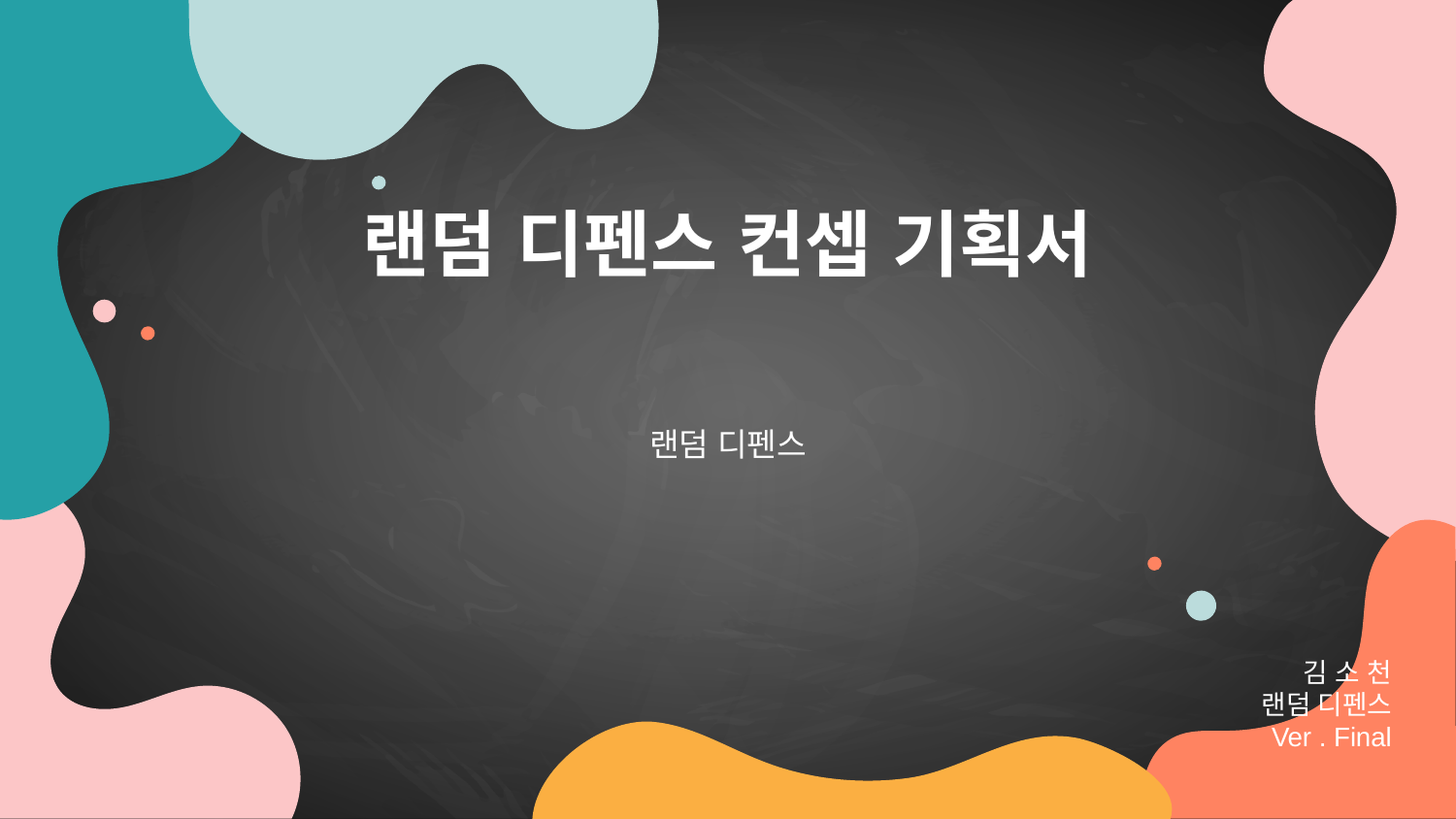

# 랜덤 디펜스 컨셉 기획서
랜덤 디펜스
김 소 천
랜덤 디펜스
Ver . Final